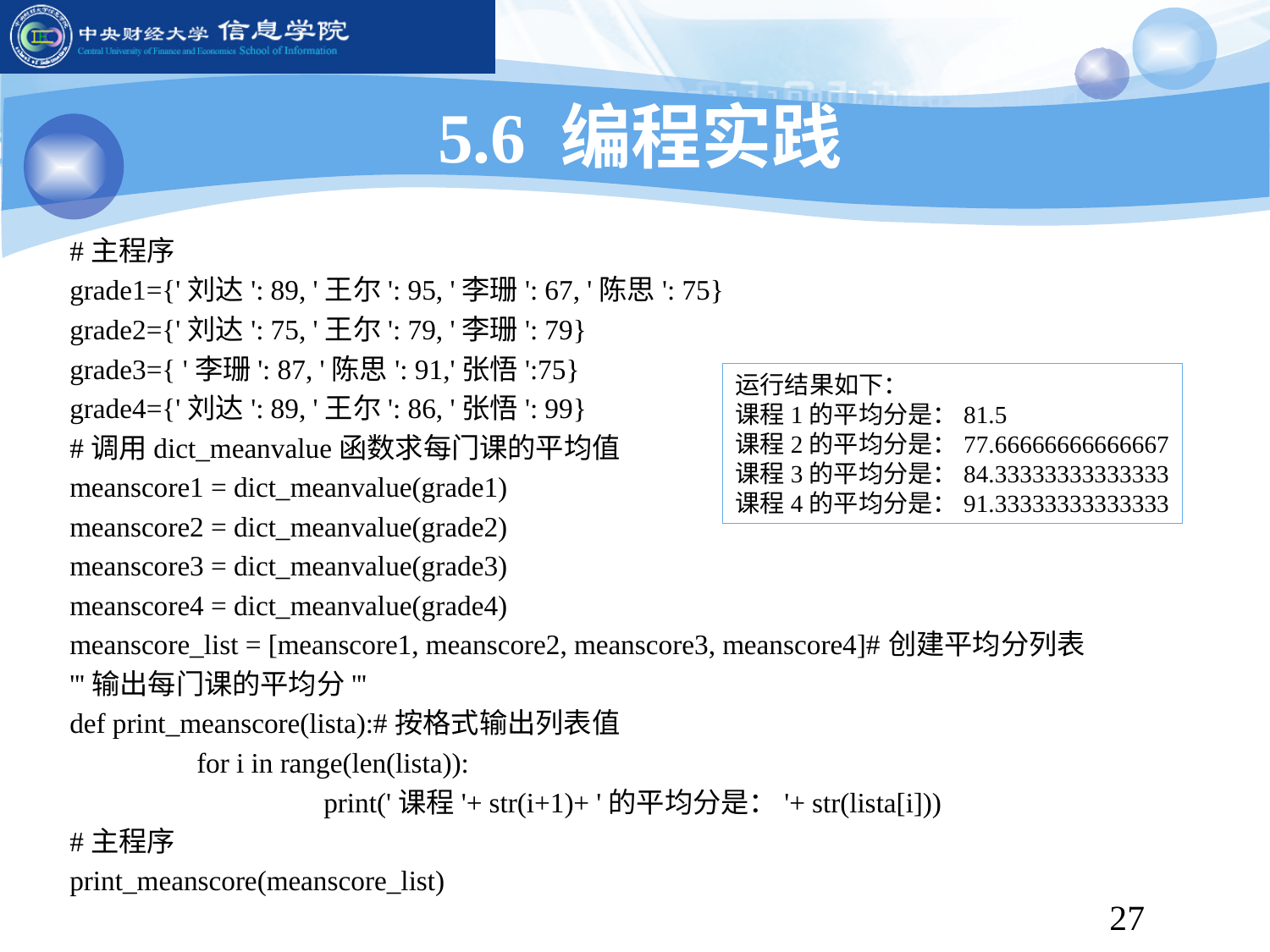

# 5.6 编程实践
#主程序
grade1={'刘达': 89, '王尔': 95, '李珊': 67, '陈思': 75}
grade2={'刘达': 75, '王尔': 79, '李珊': 79}
grade3={ '李珊': 87, '陈思': 91,'张悟':75}
grade4={'刘达': 89, '王尔': 86, '张悟': 99}
#调用dict_meanvalue函数求每门课的平均值
meanscore1 = dict_meanvalue(grade1)
meanscore2 = dict_meanvalue(grade2)
meanscore3 = dict_meanvalue(grade3)
meanscore4 = dict_meanvalue(grade4)
meanscore_list = [meanscore1, meanscore2, meanscore3, meanscore4]#创建平均分列表
'''输出每门课的平均分'''
def print_meanscore(lista):#按格式输出列表值
	for i in range(len(lista)):
		print('课程'+ str(i+1)+ '的平均分是：'+ str(lista[i]))
#主程序
print_meanscore(meanscore_list)
运行结果如下：
课程1的平均分是：81.5
课程2的平均分是：77.66666666666667
课程3的平均分是：84.33333333333333
课程4的平均分是：91.33333333333333